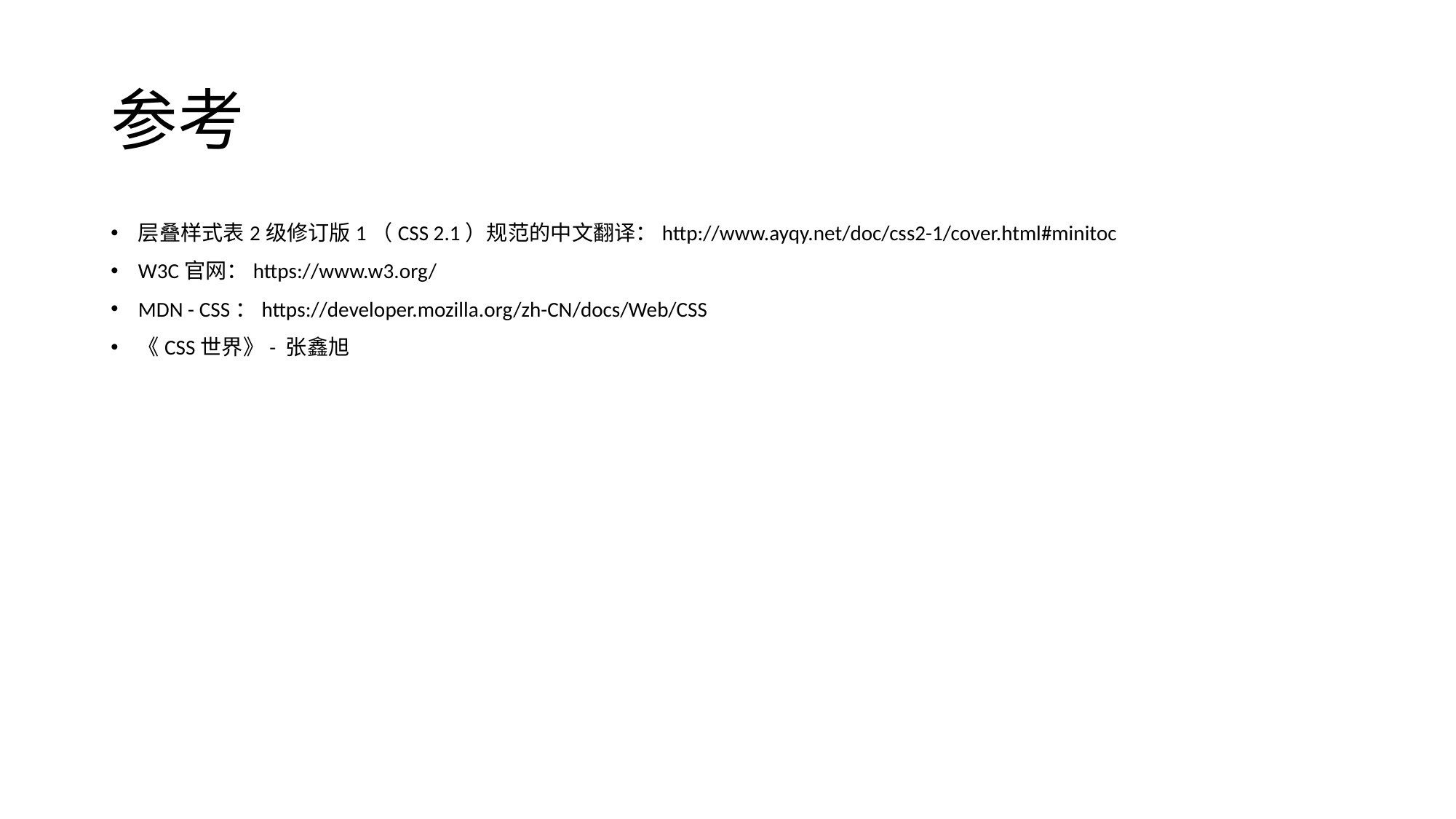

# 参考
层叠样式表2级修订版1（CSS 2.1）规范的中文翻译：http://www.ayqy.net/doc/css2-1/cover.html#minitoc
W3C官网：https://www.w3.org/
MDN - CSS：https://developer.mozilla.org/zh-CN/docs/Web/CSS
《CSS世界》- 张鑫旭